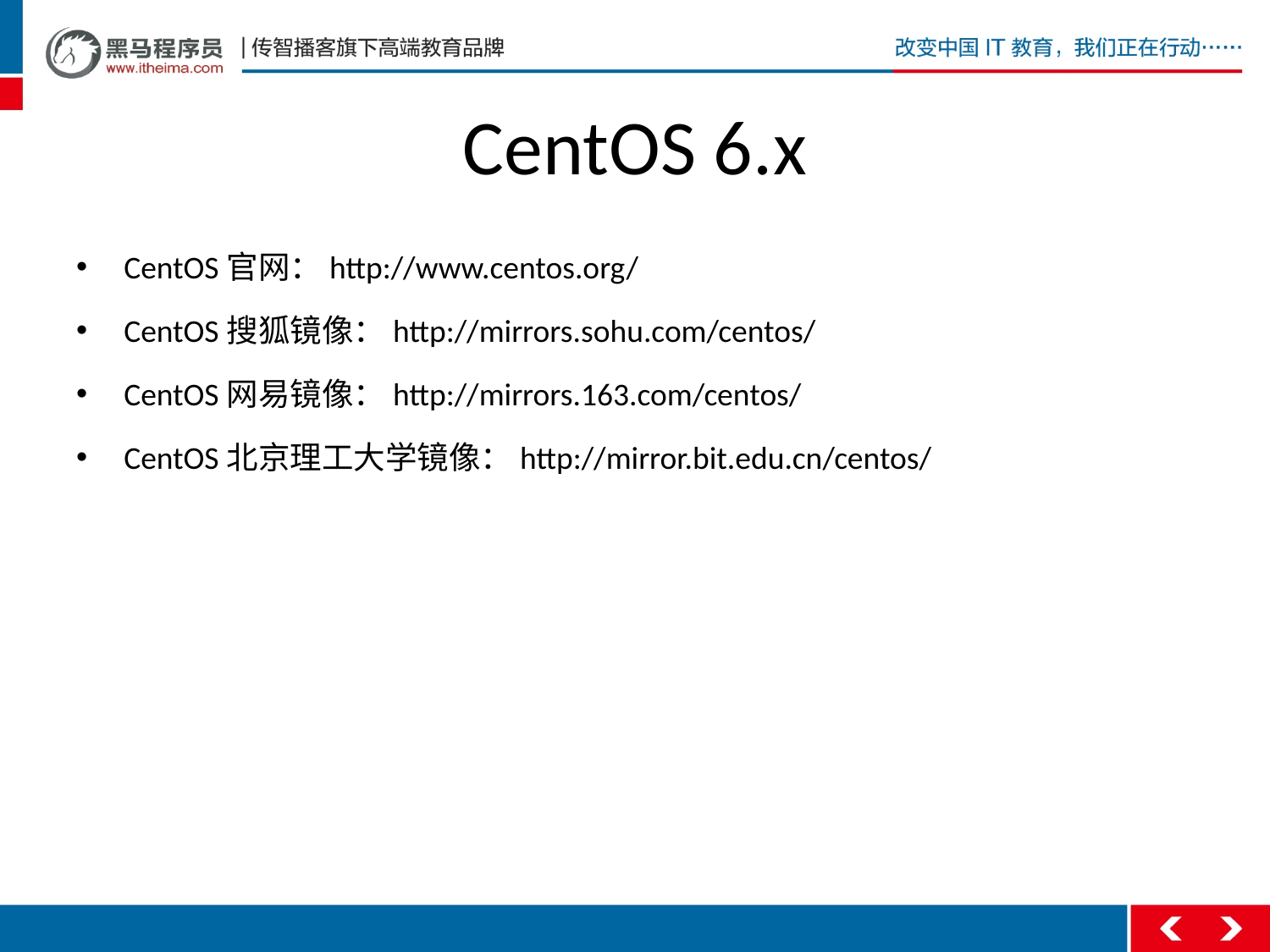

# CentOS 6.x
CentOS官网：http://www.centos.org/
CentOS搜狐镜像：http://mirrors.sohu.com/centos/
CentOS网易镜像：http://mirrors.163.com/centos/
CentOS北京理工大学镜像：http://mirror.bit.edu.cn/centos/